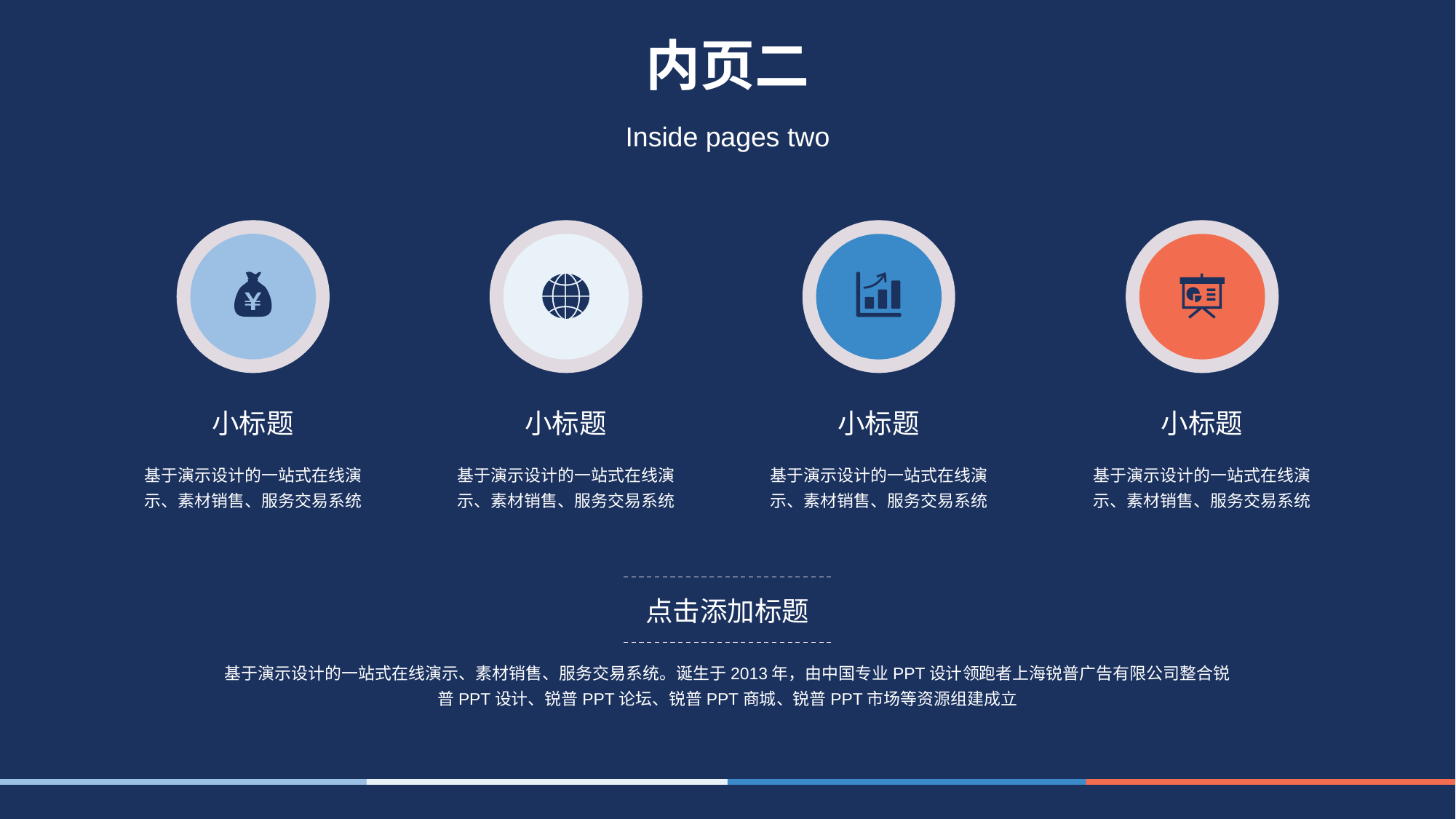

内页二
Inside pages two

小标题
小标题
小标题
小标题
基于演示设计的一站式在线演示、素材销售、服务交易系统
基于演示设计的一站式在线演示、素材销售、服务交易系统
基于演示设计的一站式在线演示、素材销售、服务交易系统
基于演示设计的一站式在线演示、素材销售、服务交易系统
点击添加标题
基于演示设计的一站式在线演示、素材销售、服务交易系统。诞生于2013年，由中国专业PPT设计领跑者上海锐普广告有限公司整合锐普PPT设计、锐普PPT论坛、锐普PPT商城、锐普PPT市场等资源组建成立